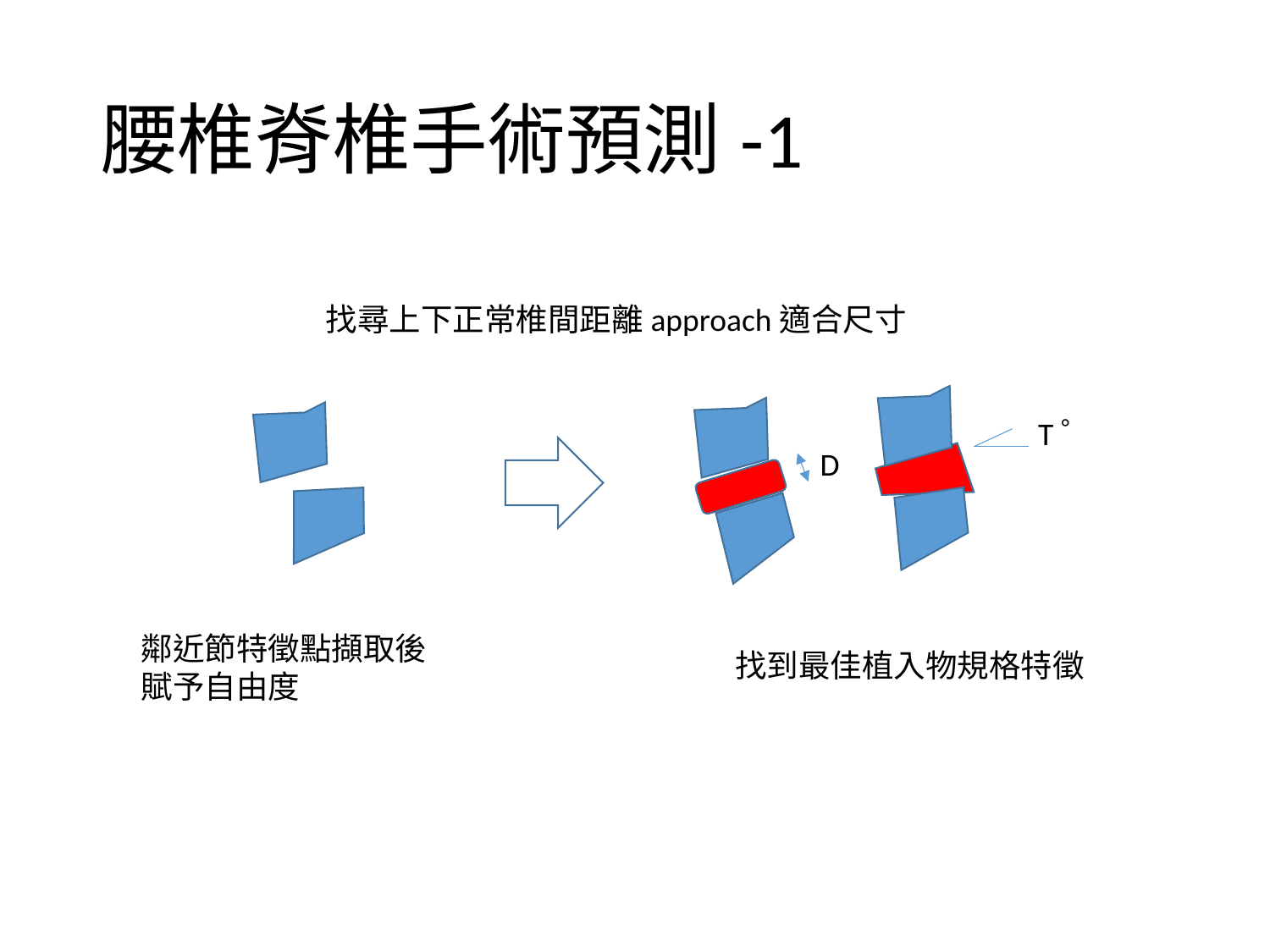

# 腰椎脊椎手術預測-1
找尋上下正常椎間距離approach適合尺寸

T゜

D

鄰近節特徵點擷取後
賦予自由度

找到最佳植入物規格特徵